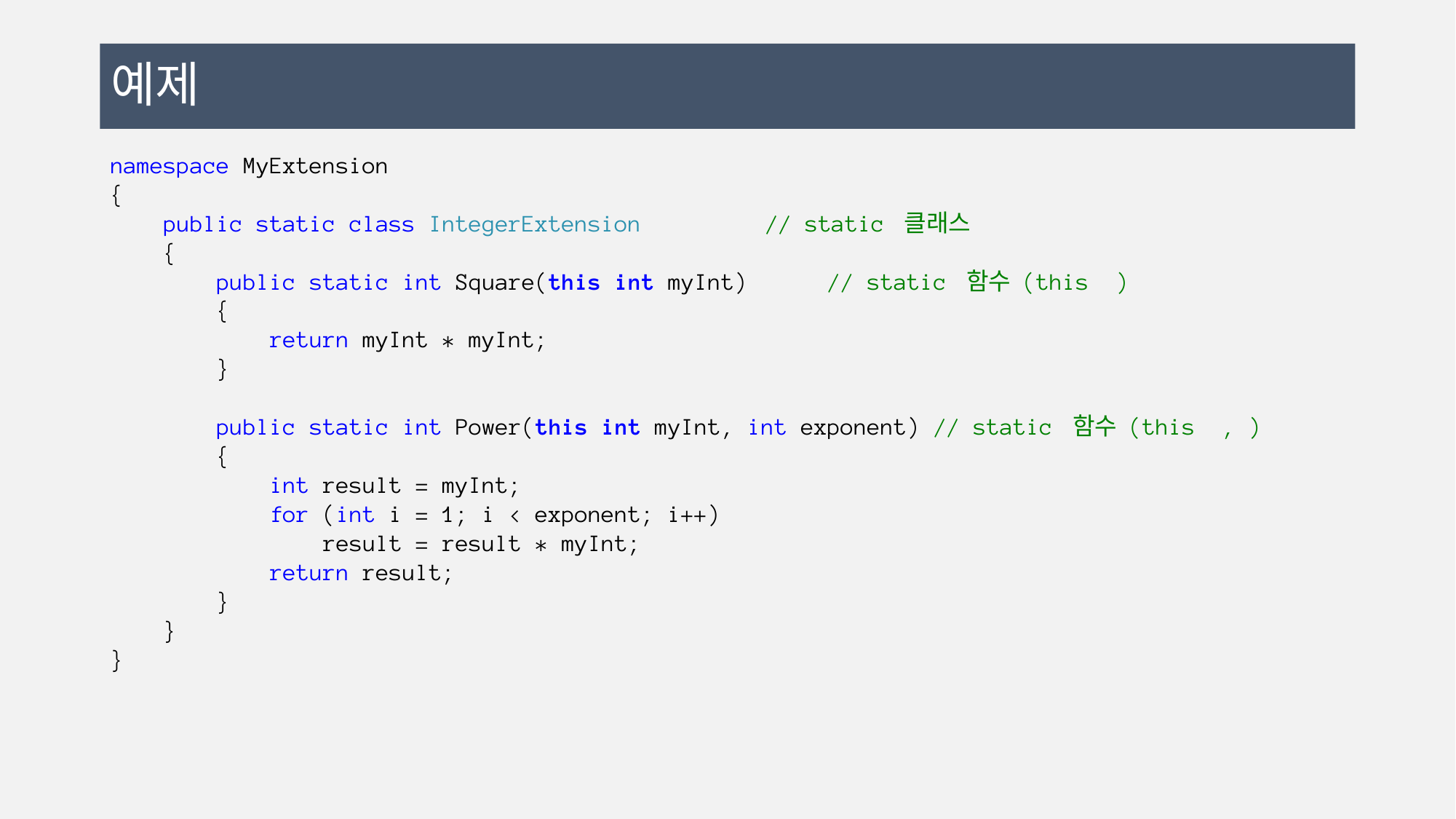

# 예제

namespace MyExtension
{
    public static class IntegerExtension 		// static 클래스
    {
        public static int Square(this int myInt)      // static 함수 (this  )
        {
            return myInt * myInt;
        }

        public static int Power(this int myInt, int exponent) // static 함수 (this  , )
        {
            int result = myInt;
            for (int i = 1; i < exponent; i++)
                result = result * myInt;
            return result;
        }
    }
}